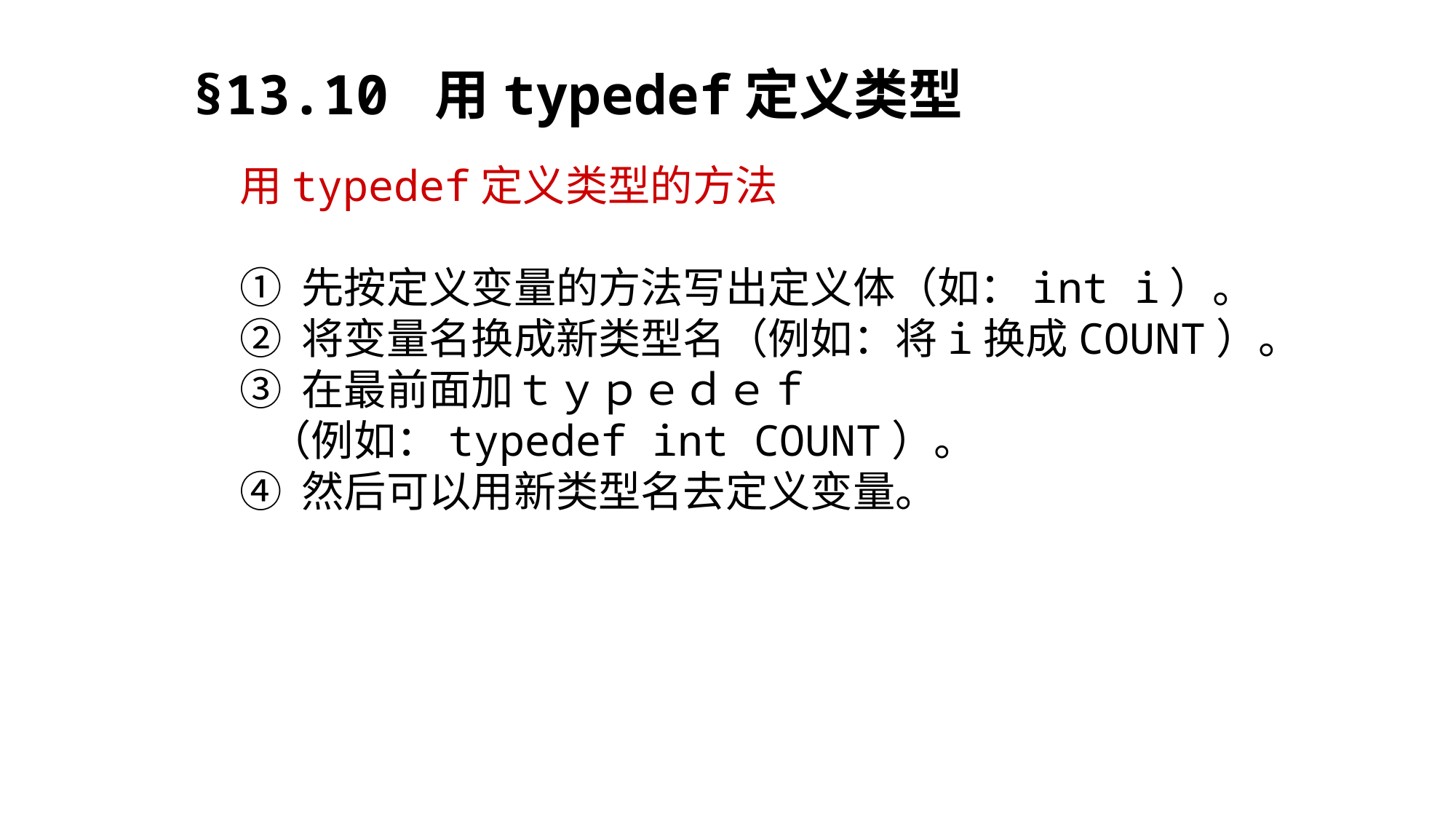

§13.10 用typedef定义类型
用typedef定义类型的方法

① 先按定义变量的方法写出定义体（如：int i）。
② 将变量名换成新类型名（例如：将i换成COUNT）。
③ 在最前面加ｔｙｐｅｄｅｆ
  （例如：typedef int COUNT）。
④ 然后可以用新类型名去定义变量。